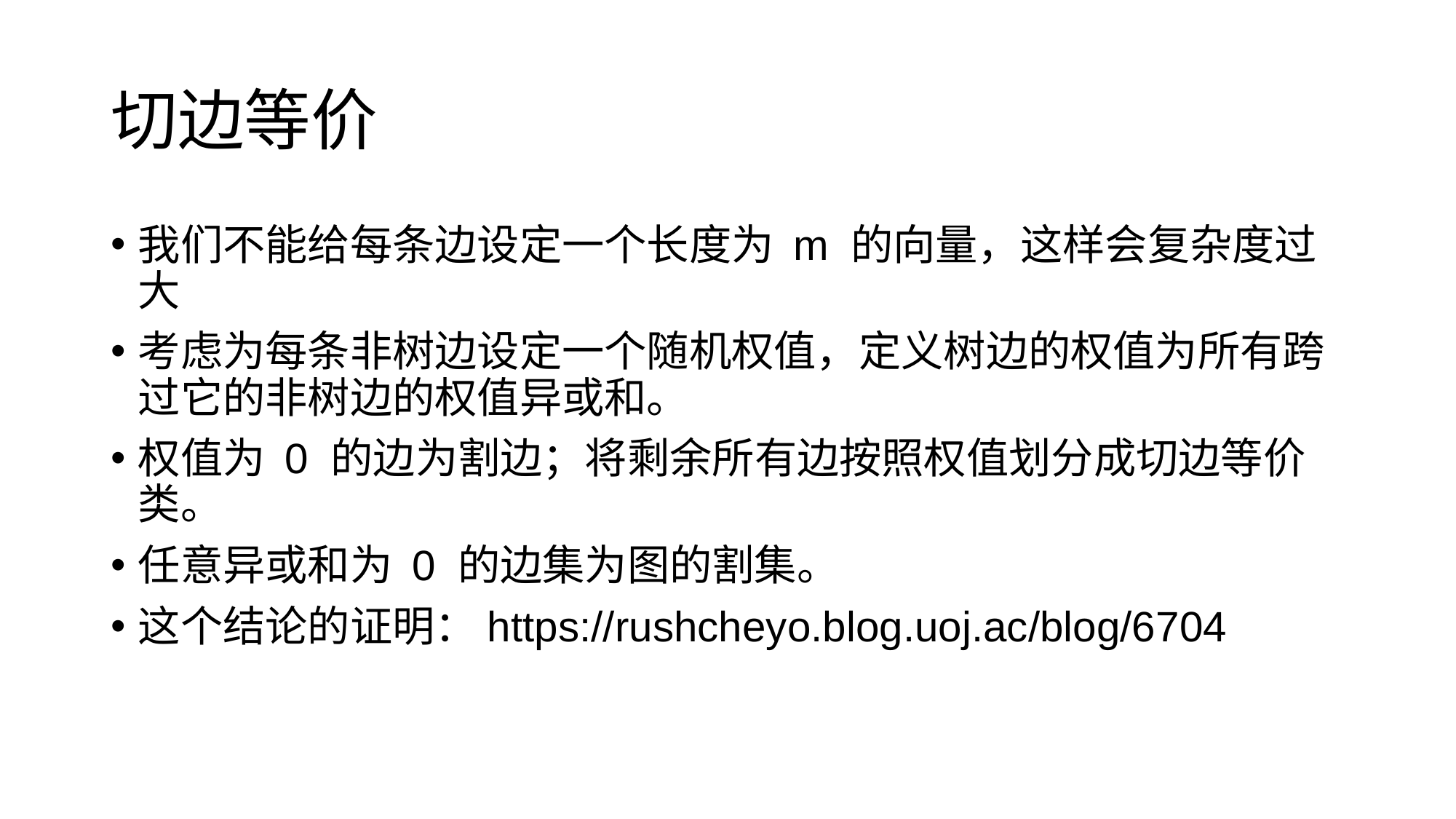

# 切边等价
我们不能给每条边设定一个长度为 m 的向量，这样会复杂度过大
考虑为每条非树边设定一个随机权值，定义树边的权值为所有跨过它的非树边的权值异或和。
权值为 0 的边为割边；将剩余所有边按照权值划分成切边等价类。
任意异或和为 0 的边集为图的割集。
这个结论的证明：https://rushcheyo.blog.uoj.ac/blog/6704